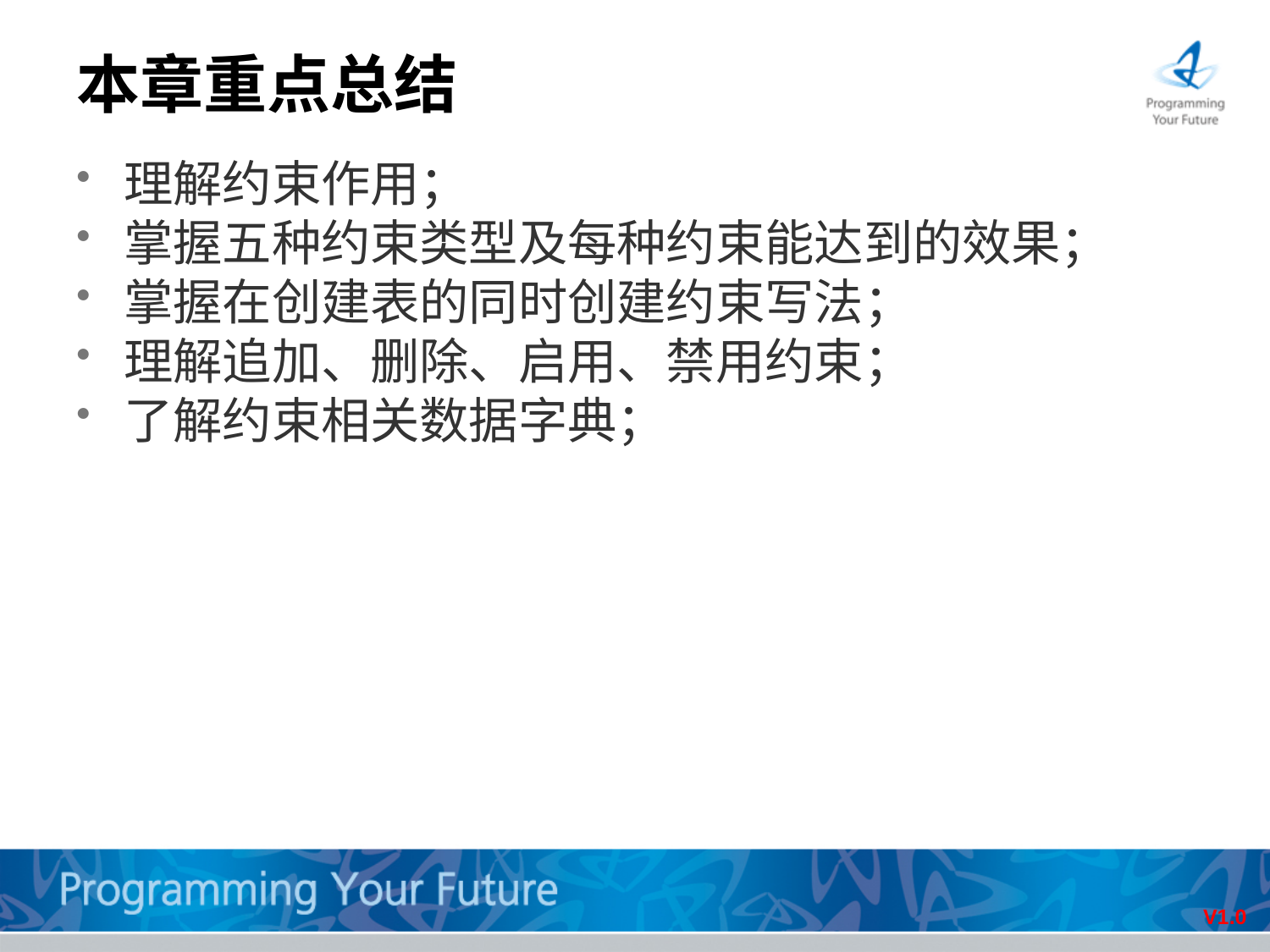

# 本章重点总结
理解约束作用；
掌握五种约束类型及每种约束能达到的效果；
掌握在创建表的同时创建约束写法；
理解追加、删除、启用、禁用约束；
了解约束相关数据字典；